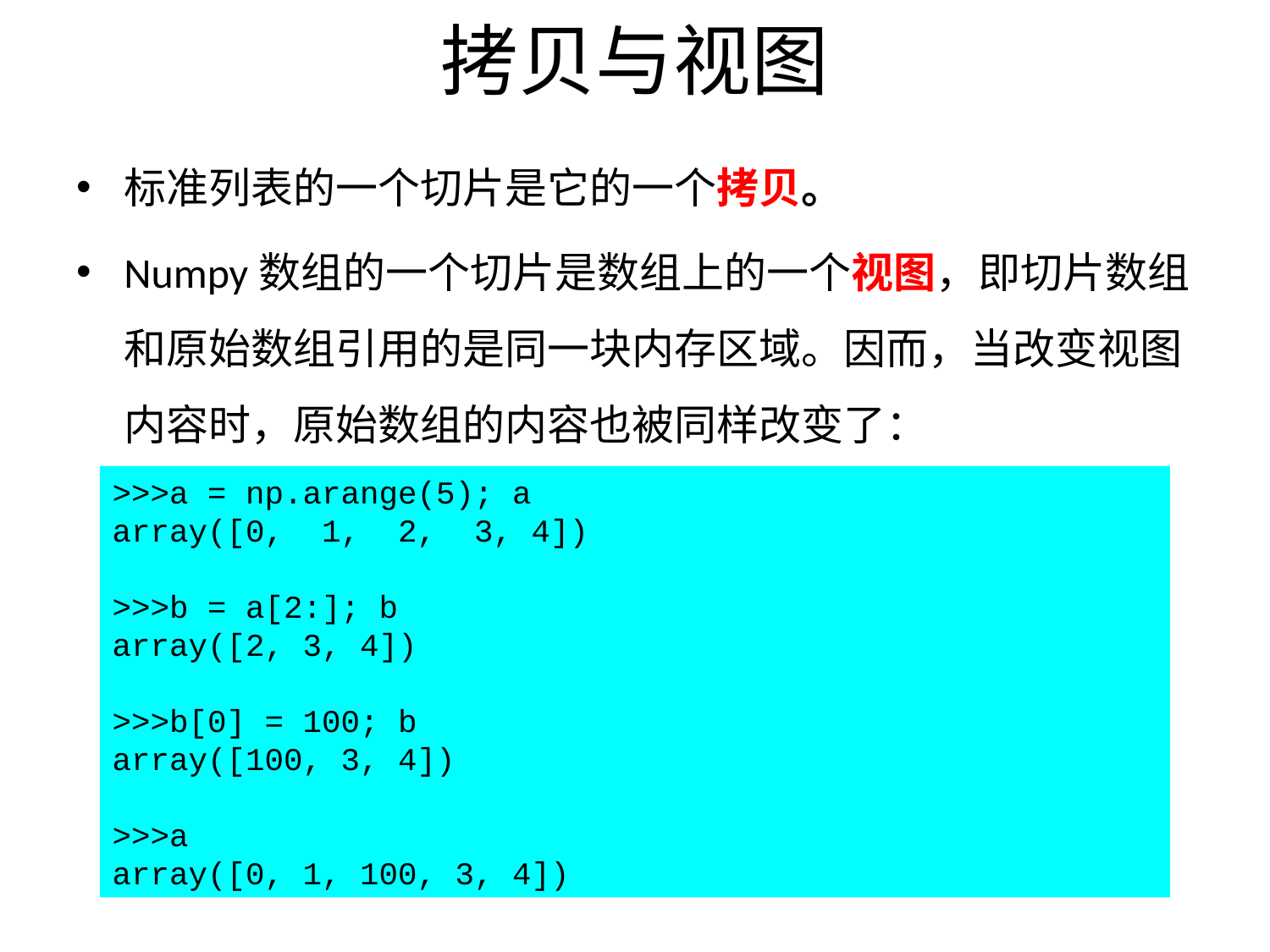

# 拷贝与视图
标准列表的一个切片是它的一个拷贝。
Numpy数组的一个切片是数组上的一个视图，即切片数组和原始数组引用的是同一块内存区域。因而，当改变视图内容时，原始数组的内容也被同样改变了：
>>>a = np.arange(5); a
array([0,  1,  2,  3, 4])

>>>b = a[2:]; b
array([2, 3, 4])

>>>b[0] = 100; b
array([100, 3, 4])

>>>a
array([0, 1, 100, 3, 4])